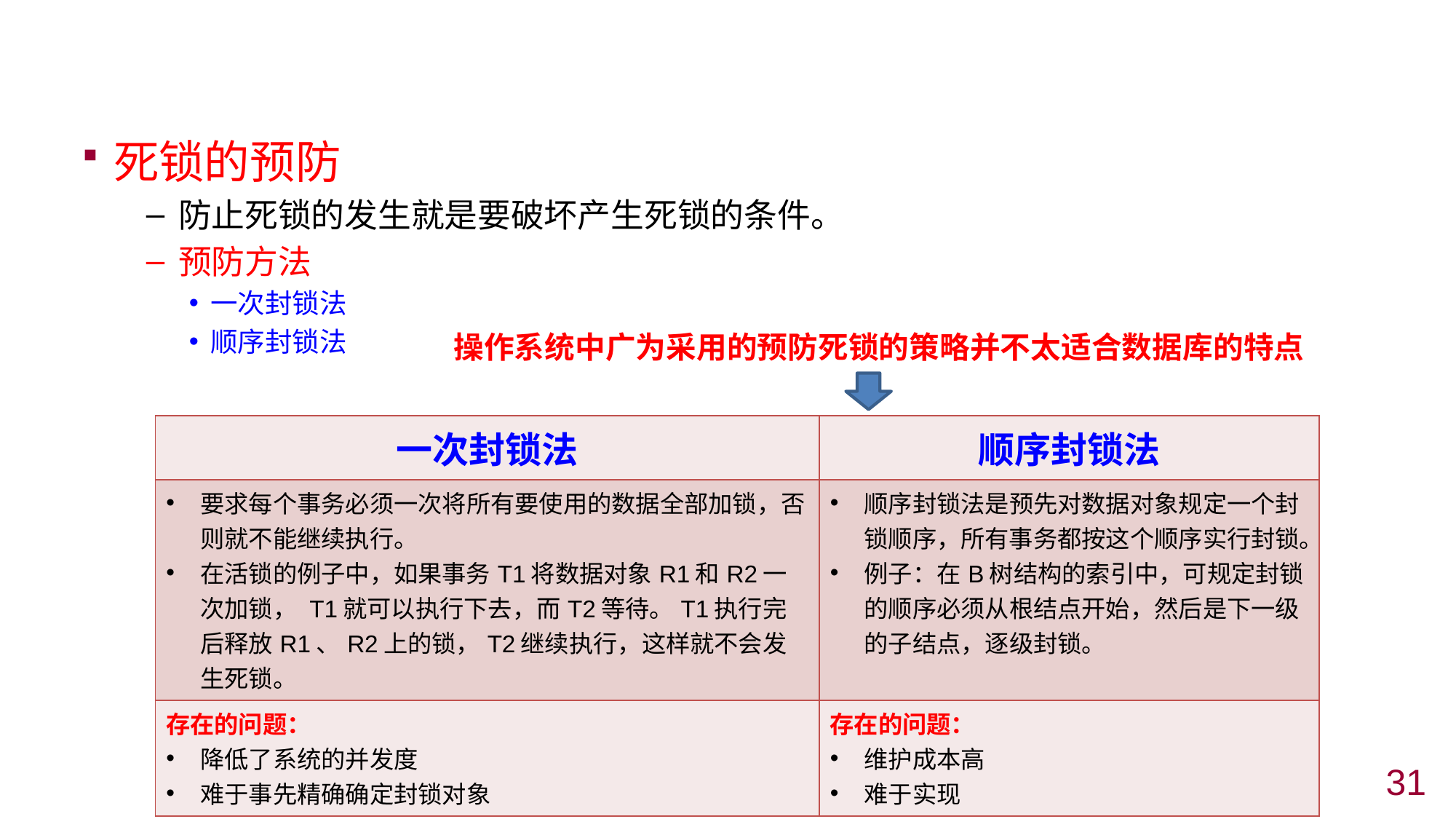

#
死锁的预防
防止死锁的发生就是要破坏产生死锁的条件。
预防方法
一次封锁法
顺序封锁法

操作系统中广为采用的预防死锁的策略并不太适合数据库的特点

| 一次封锁法 | 顺序封锁法 |
| --- | --- |
| 要求每个事务必须一次将所有要使用的数据全部加锁，否则就不能继续执行。 在活锁的例子中，如果事务T1将数据对象R1和R2一次加锁， T1就可以执行下去，而T2等待。T1执行完后释放R1、R2上的锁，T2继续执行，这样就不会发生死锁。 | 顺序封锁法是预先对数据对象规定一个封锁顺序，所有事务都按这个顺序实行封锁。 例子：在B树结构的索引中，可规定封锁的顺序必须从根结点开始，然后是下一级的子结点，逐级封锁。 |
| 存在的问题： 降低了系统的并发度 难于事先精确确定封锁对象 | 存在的问题： 维护成本高 难于实现 |
31